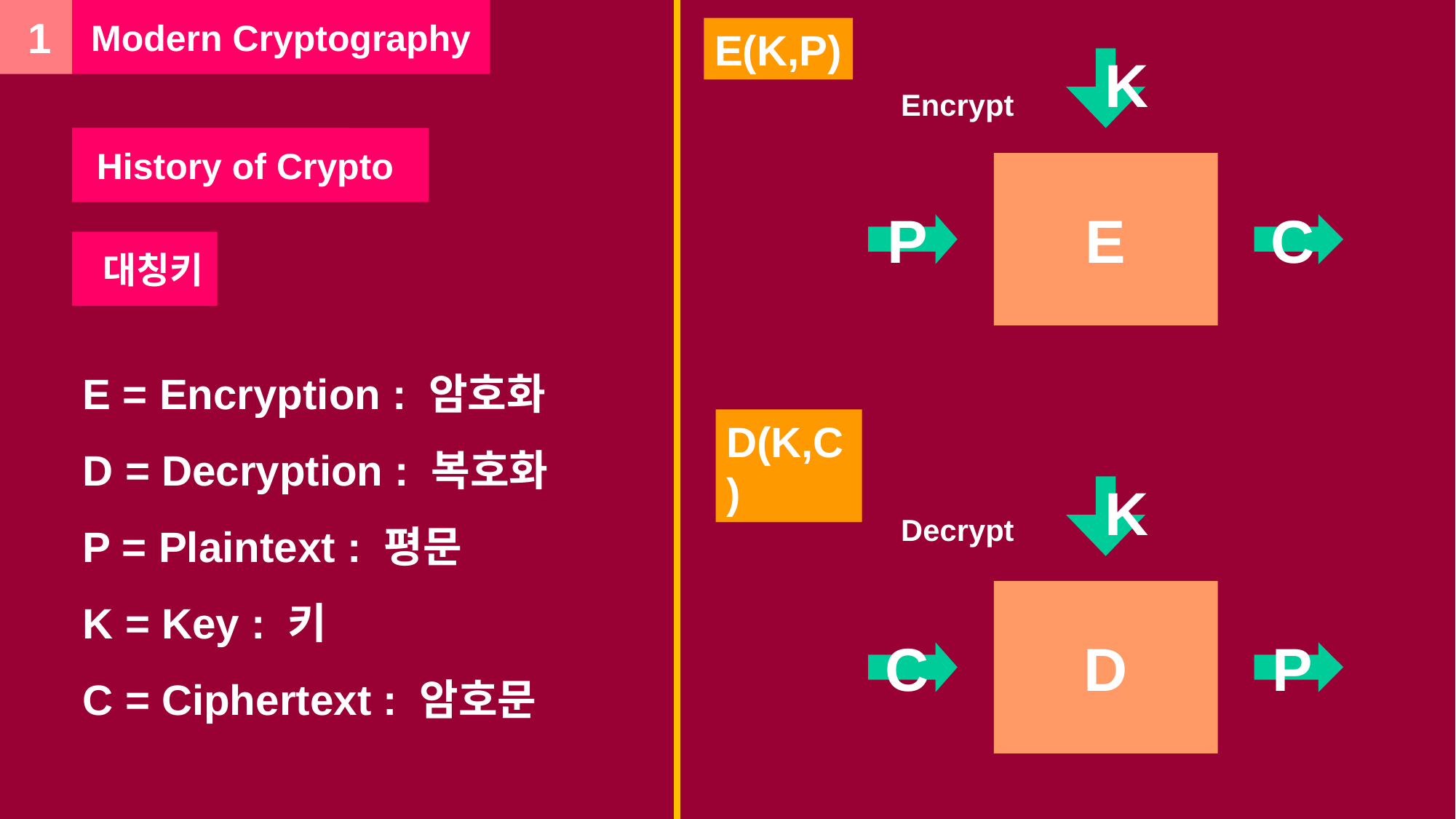

Modern Cryptography
1
E(K,P)
K
E
P
C
Encrypt
Basic – Classic
History of Crypto
 대칭키
E = Encryption : 암호화
D = Decryption : 복호화
P = Plaintext : 평문
K = Key : 키
C = Ciphertext : 암호문
D(K,C)
K
D
C
P
Decrypt